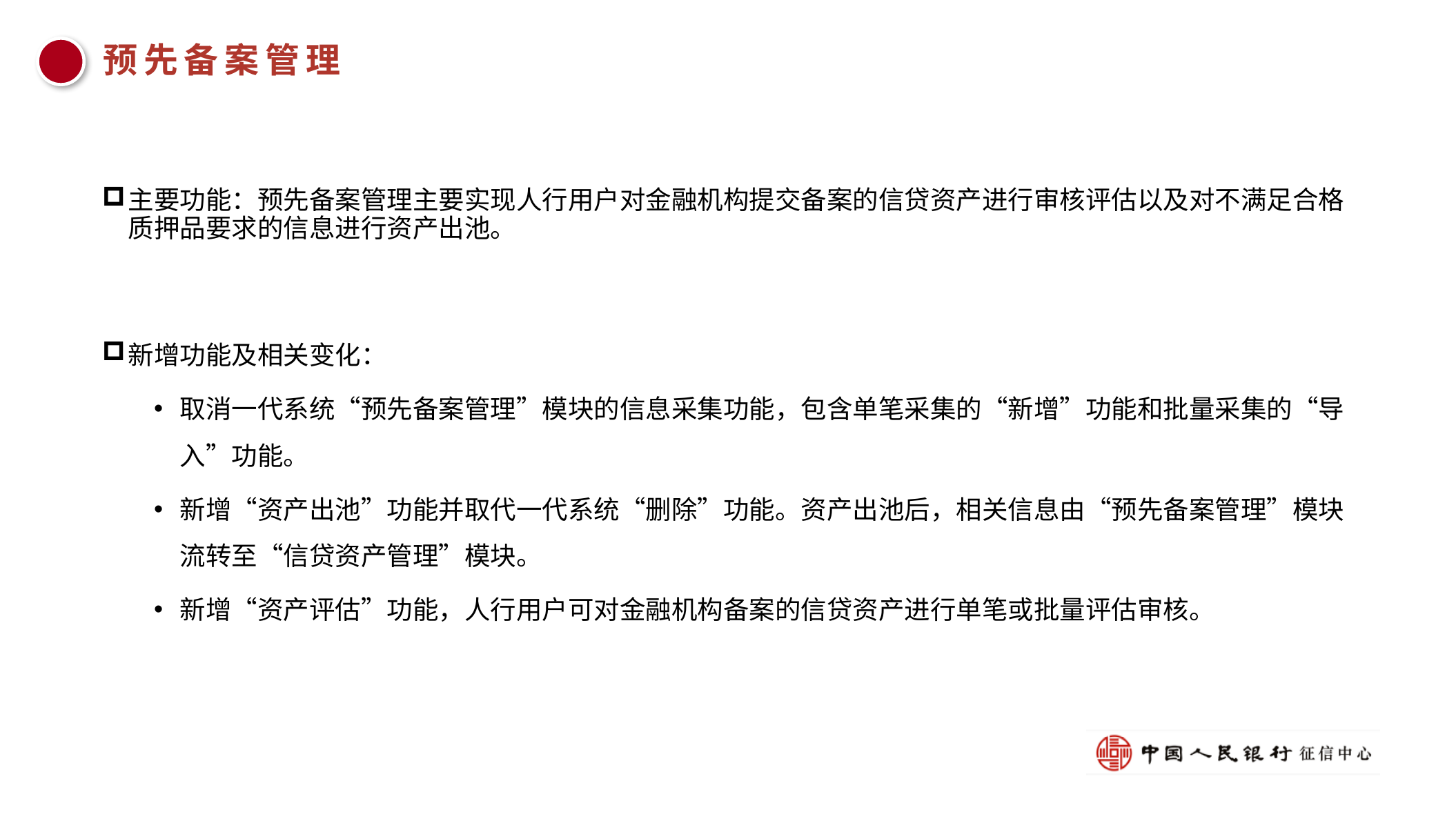

预先备案管理

主要功能：预先备案管理主要实现人行用户对金融机构提交备案的信贷资产进行审核评估以及对不满足合格质押品要求的信息进行资产出池。

新增功能及相关变化：
取消一代系统“预先备案管理”模块的信息采集功能，包含单笔采集的“新增”功能和批量采集的“导入”功能。
新增“资产出池”功能并取代一代系统“删除”功能。资产出池后，相关信息由“预先备案管理”模块流转至“信贷资产管理”模块。
新增“资产评估”功能，人行用户可对金融机构备案的信贷资产进行单笔或批量评估审核。